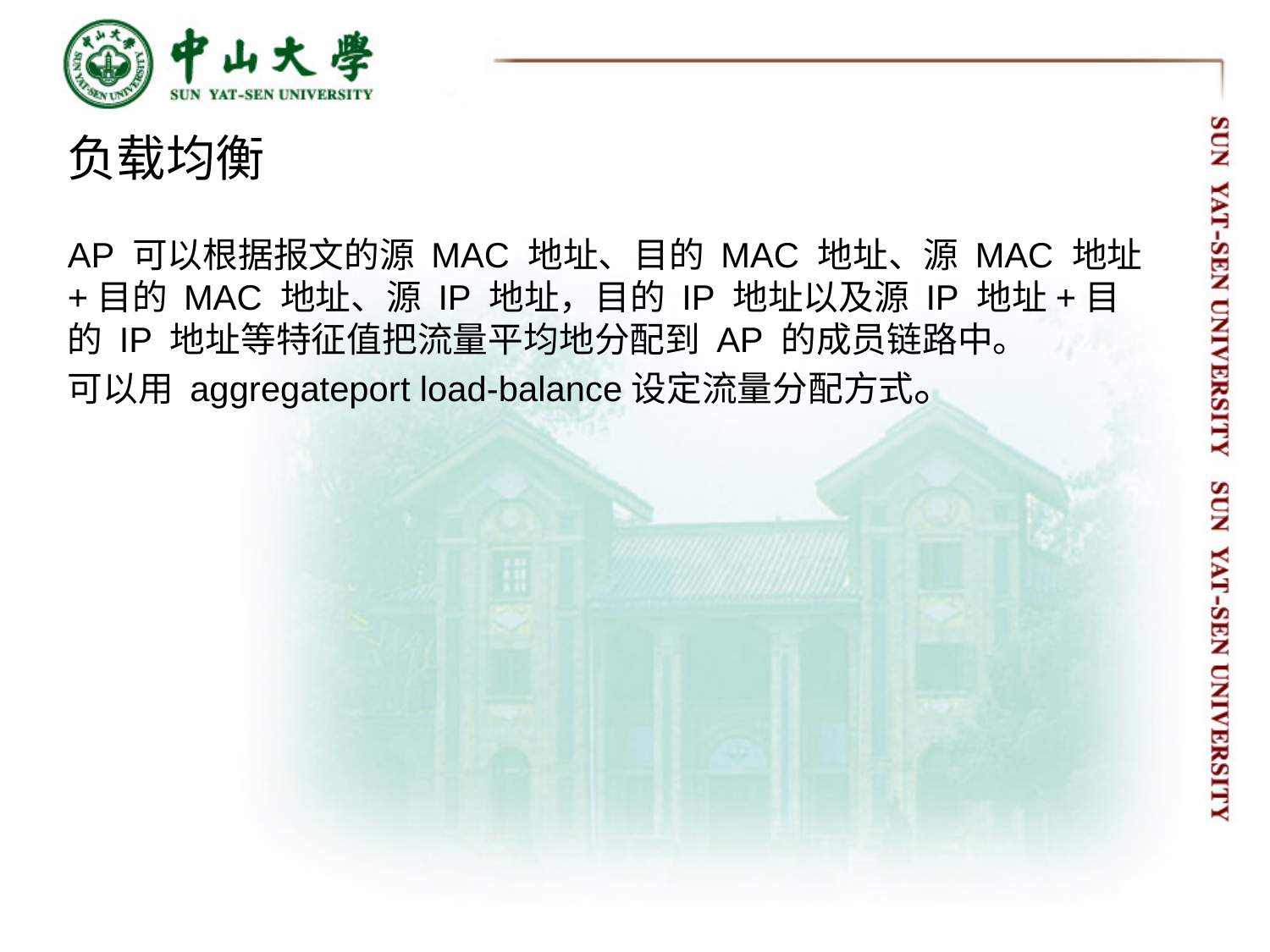

负载均衡
AP 可以根据报文的源 MAC 地址、目的 MAC 地址、源 MAC 地址+目的 MAC 地址、源 IP 地址，目的 IP 地址以及源 IP 地址+目的 IP 地址等特征值把流量平均地分配到 AP 的成员链路中。
可以用 aggregateport load-balance设定流量分配方式。